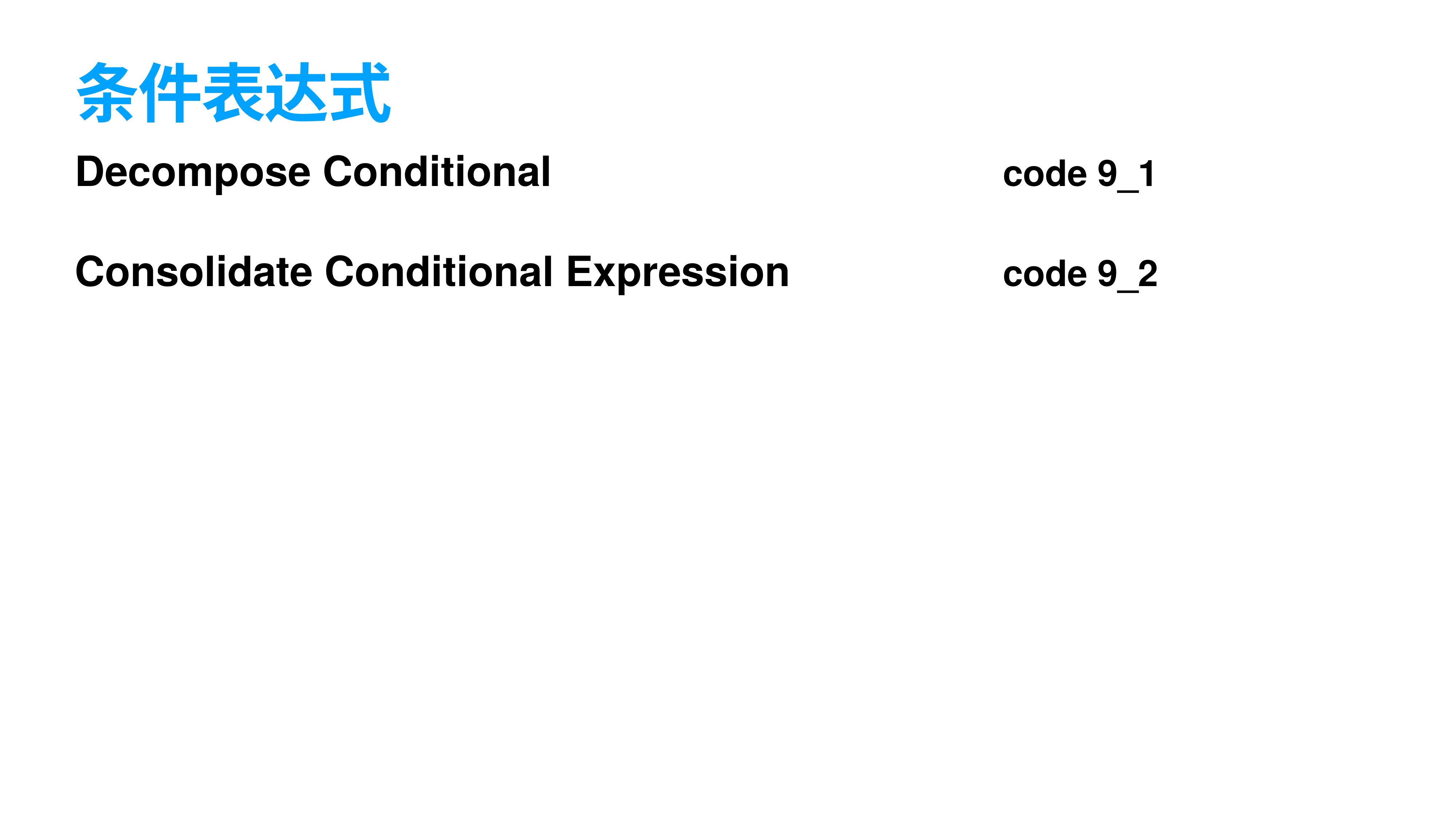

# 条件表达式
Decompose Conditional									code 9_1

Consolidate Conditional Expression				code 9_2